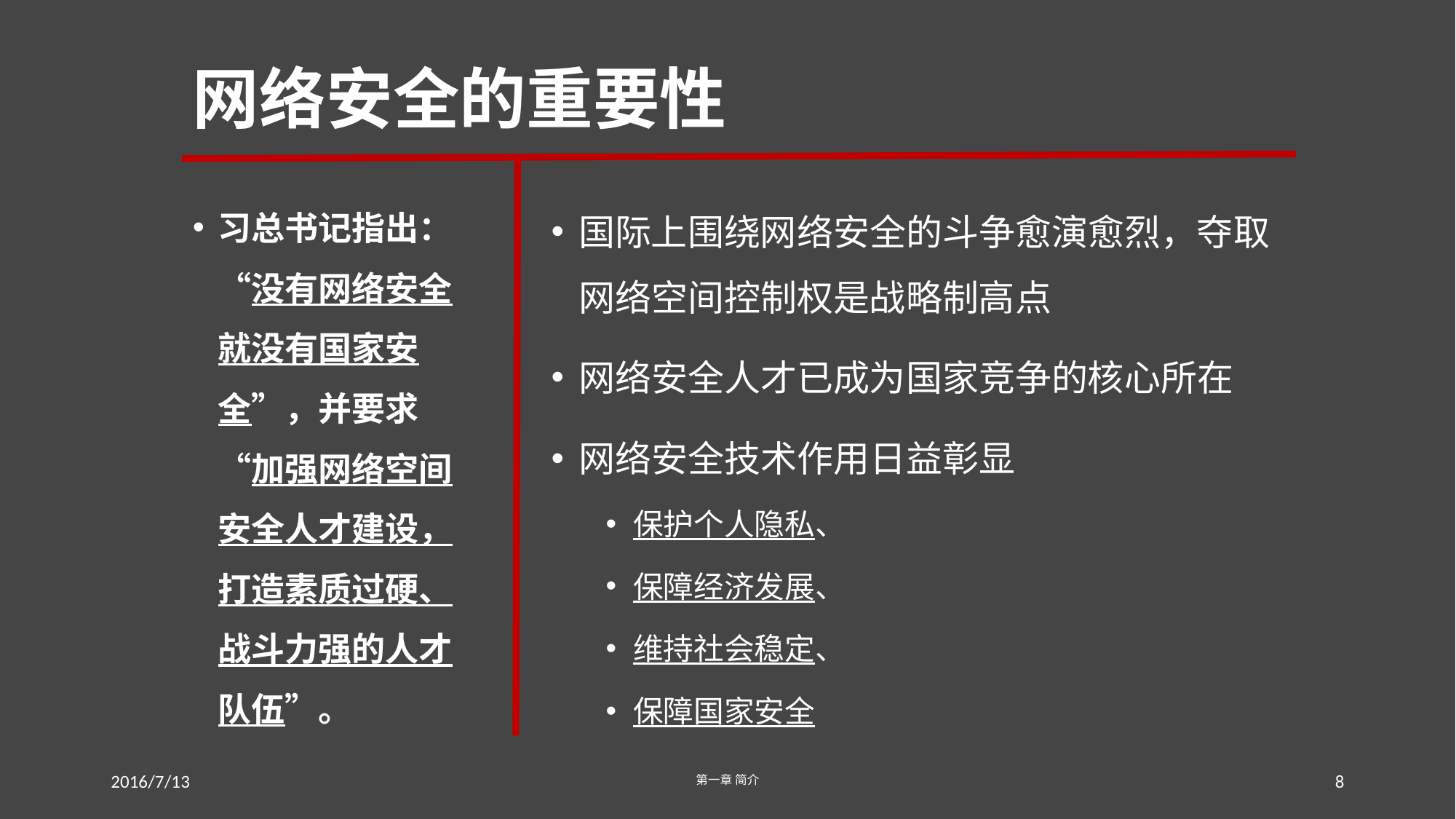

# 网络安全的重要性
习总书记指出：“没有网络安全就没有国家安全”，并要求“加强网络空间安全人才建设，打造素质过硬、战斗力强的人才队伍”。
国际上围绕网络安全的斗争愈演愈烈，夺取网络空间控制权是战略制高点
网络安全人才已成为国家竞争的核心所在
网络安全技术作用日益彰显
保护个人隐私、
保障经济发展、
维持社会稳定、
保障国家安全
2016/7/13
第一章 简介
8